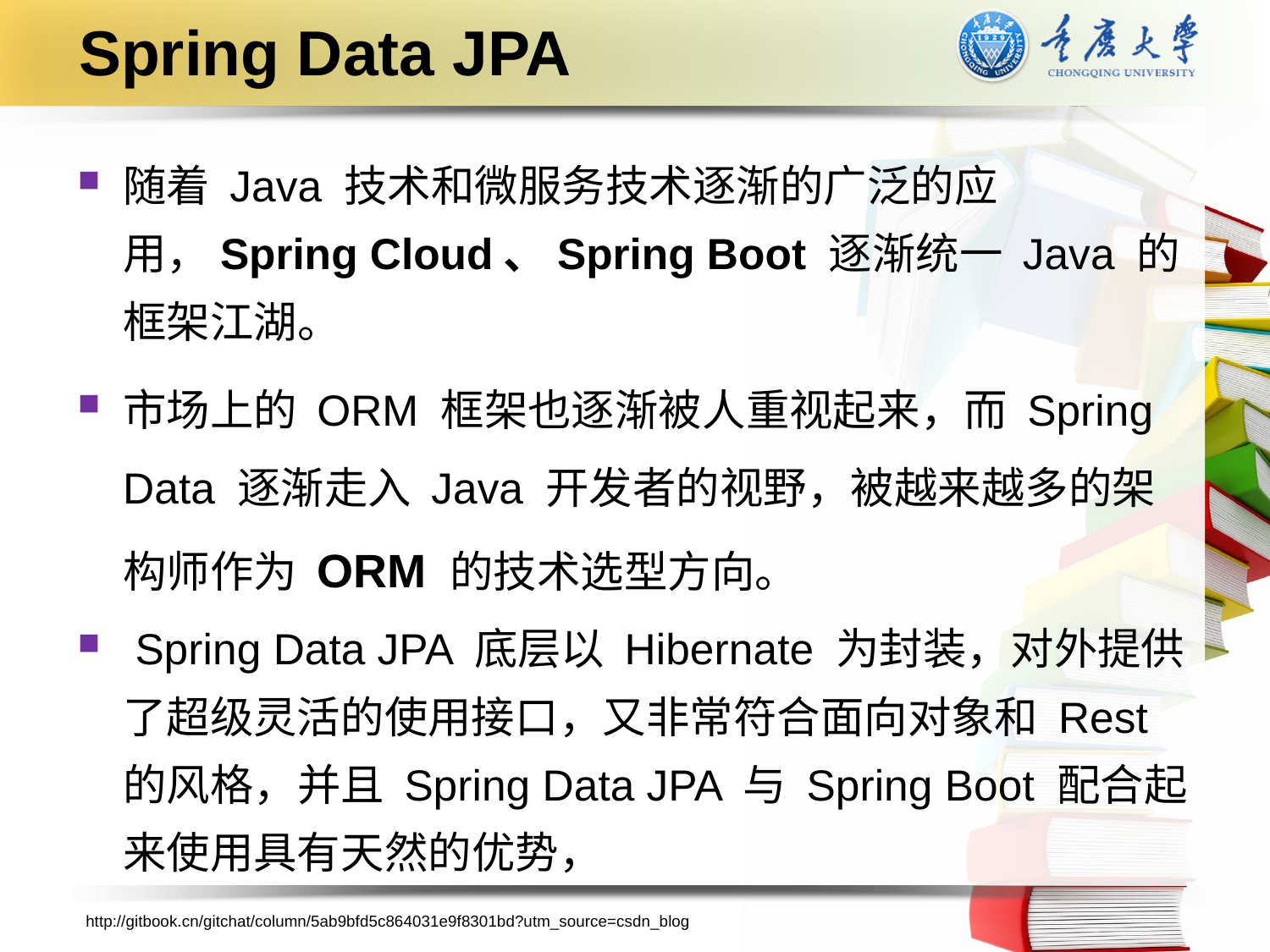

# Spring Data JPA
随着 Java 技术和微服务技术逐渐的广泛的应用，Spring Cloud、Spring Boot 逐渐统一 Java 的框架江湖。
市场上的 ORM 框架也逐渐被人重视起来，而 Spring Data 逐渐走入 Java 开发者的视野，被越来越多的架构师作为 ORM 的技术选型方向。
 Spring Data JPA 底层以 Hibernate 为封装，对外提供了超级灵活的使用接口，又非常符合面向对象和 Rest 的风格，并且 Spring Data JPA 与 Spring Boot 配合起来使用具有天然的优势，
http://gitbook.cn/gitchat/column/5ab9bfd5c864031e9f8301bd?utm_source=csdn_blog